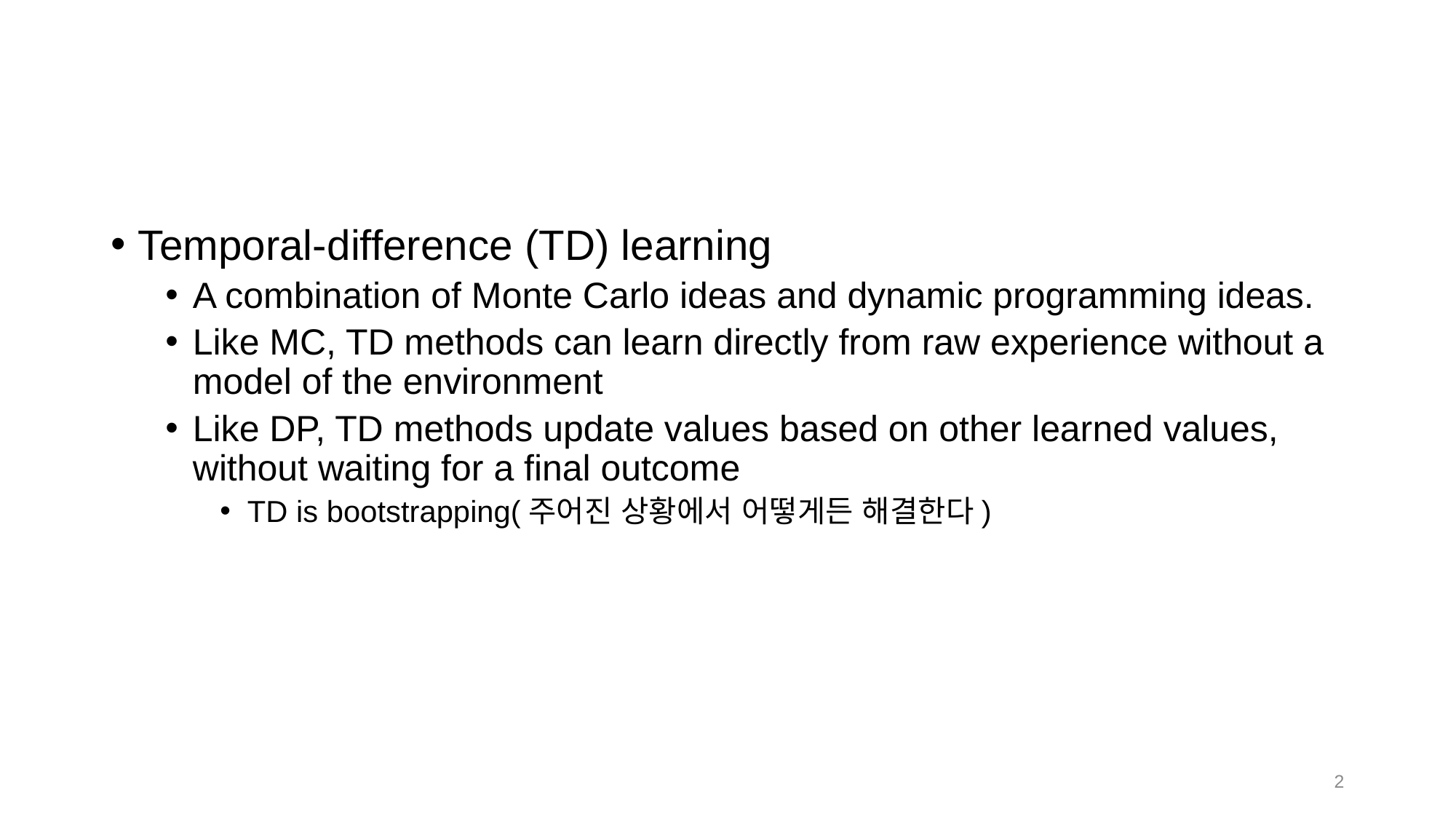

#
Temporal-difference (TD) learning
A combination of Monte Carlo ideas and dynamic programming ideas.
Like MC, TD methods can learn directly from raw experience without a model of the environment
Like DP, TD methods update values based on other learned values, without waiting for a final outcome
TD is bootstrapping(주어진 상황에서 어떻게든 해결한다)
2